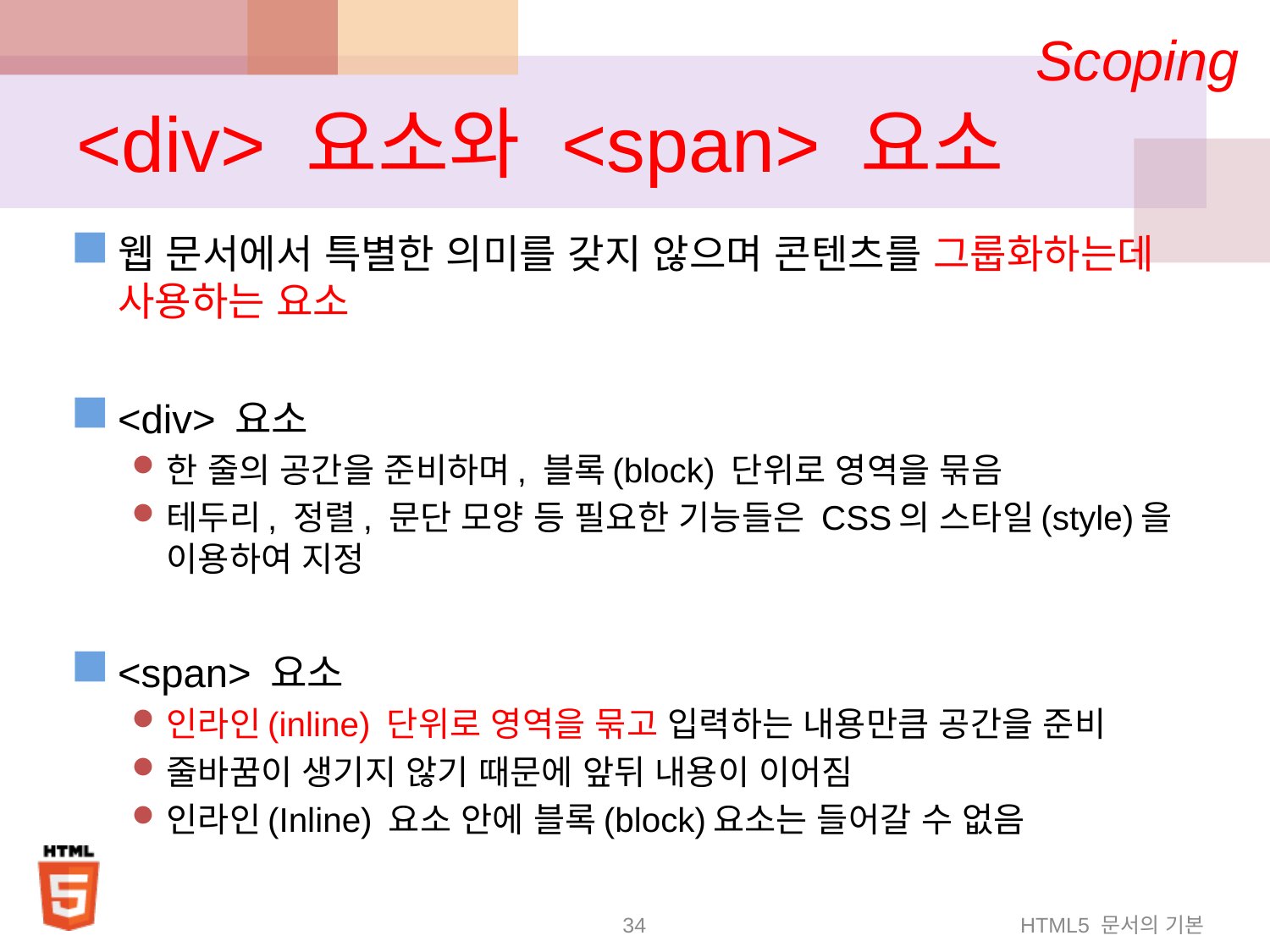

Scoping
# <div> 요소와 <span> 요소
웹 문서에서 특별한 의미를 갖지 않으며 콘텐츠를 그룹화하는데 사용하는 요소

<div> 요소
한 줄의 공간을 준비하며, 블록(block) 단위로 영역을 묶음
테두리, 정렬, 문단 모양 등 필요한 기능들은 CSS의 스타일(style)을 이용하여 지정

<span> 요소
인라인(inline) 단위로 영역을 묶고 입력하는 내용만큼 공간을 준비
줄바꿈이 생기지 않기 때문에 앞뒤 내용이 이어짐
인라인(Inline) 요소 안에 블록(block)요소는 들어갈 수 없음

34
HTML5 문서의 기본